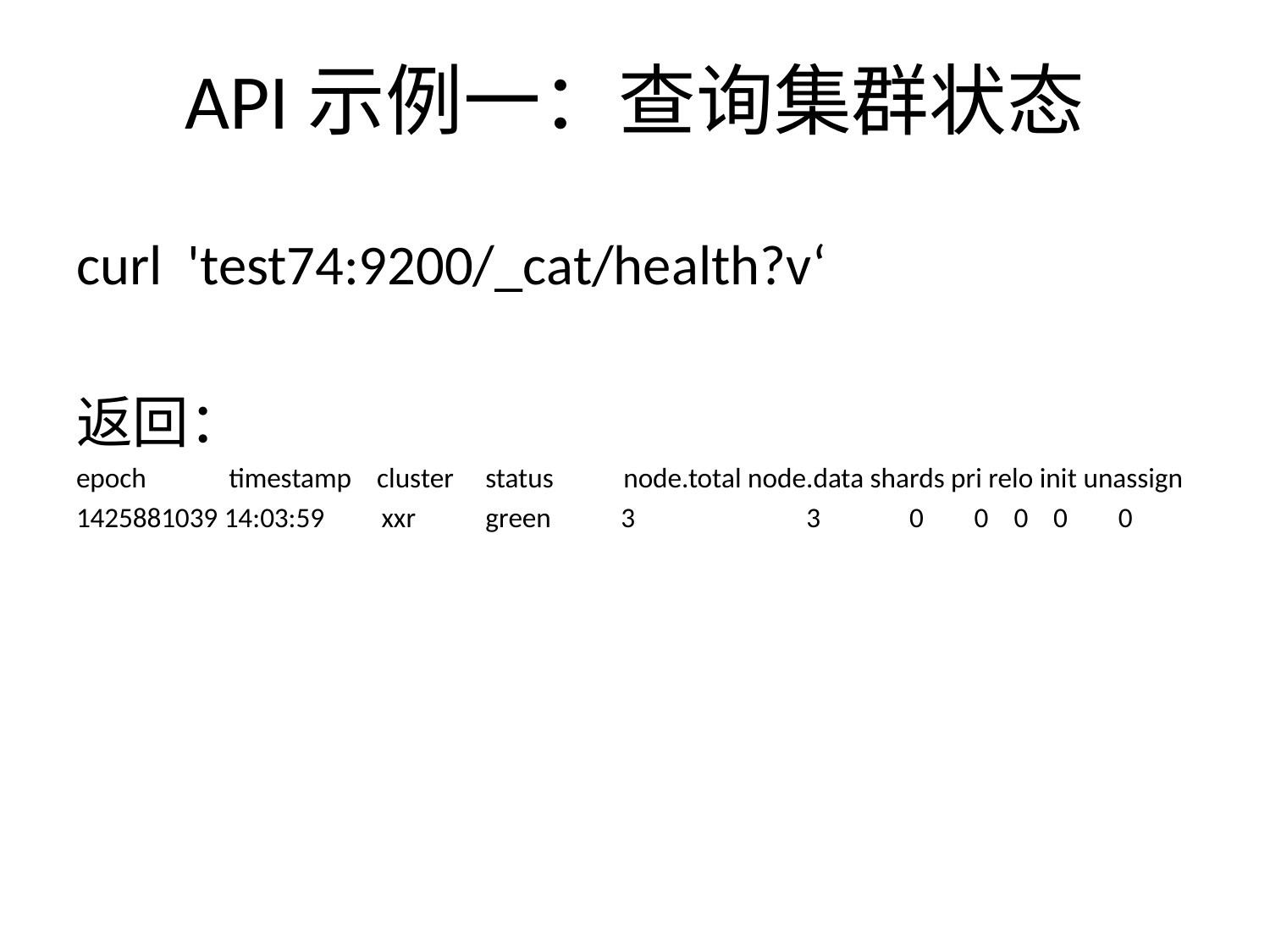

# API示例一：查询集群状态
curl  'test74:9200/_cat/health?v‘

返回：
epoch             timestamp    cluster     status           node.total node.data shards pri relo init unassign
1425881039 14:03:59         xxr           green           3                           3              0        0    0    0        0